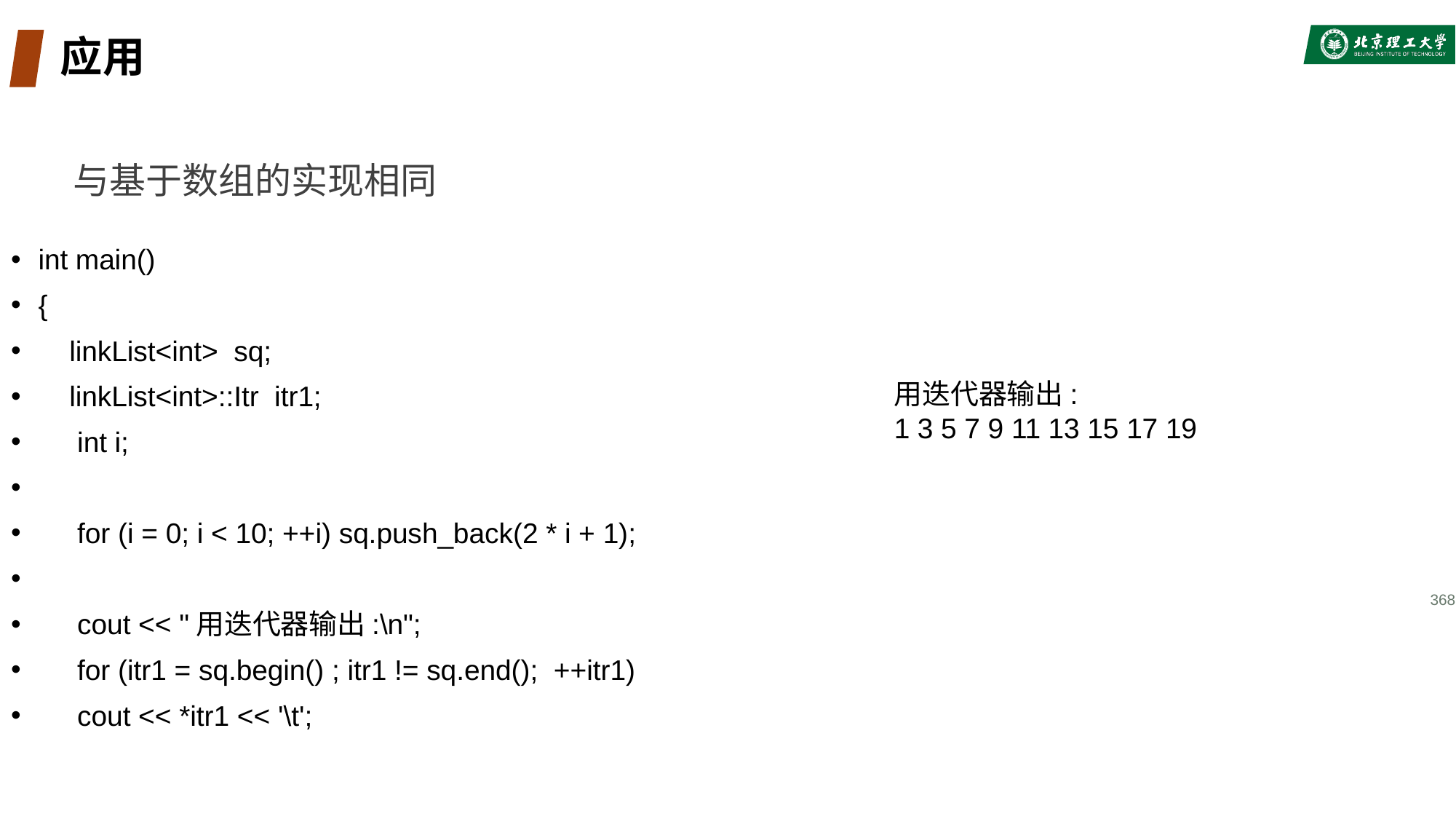

# 应用
与基于数组的实现相同
int main()
{
    linkList<int>  sq;
    linkList<int>::Itr  itr1;
     int i;

     for (i = 0; i < 10; ++i) sq.push_back(2 * i + 1);

     cout << "用迭代器输出:\n";
     for (itr1 = sq.begin() ; itr1 != sq.end();  ++itr1)
     cout << *itr1 << '\t';
用迭代器输出:
1 3 5 7 9 11 13 15 17 19
368